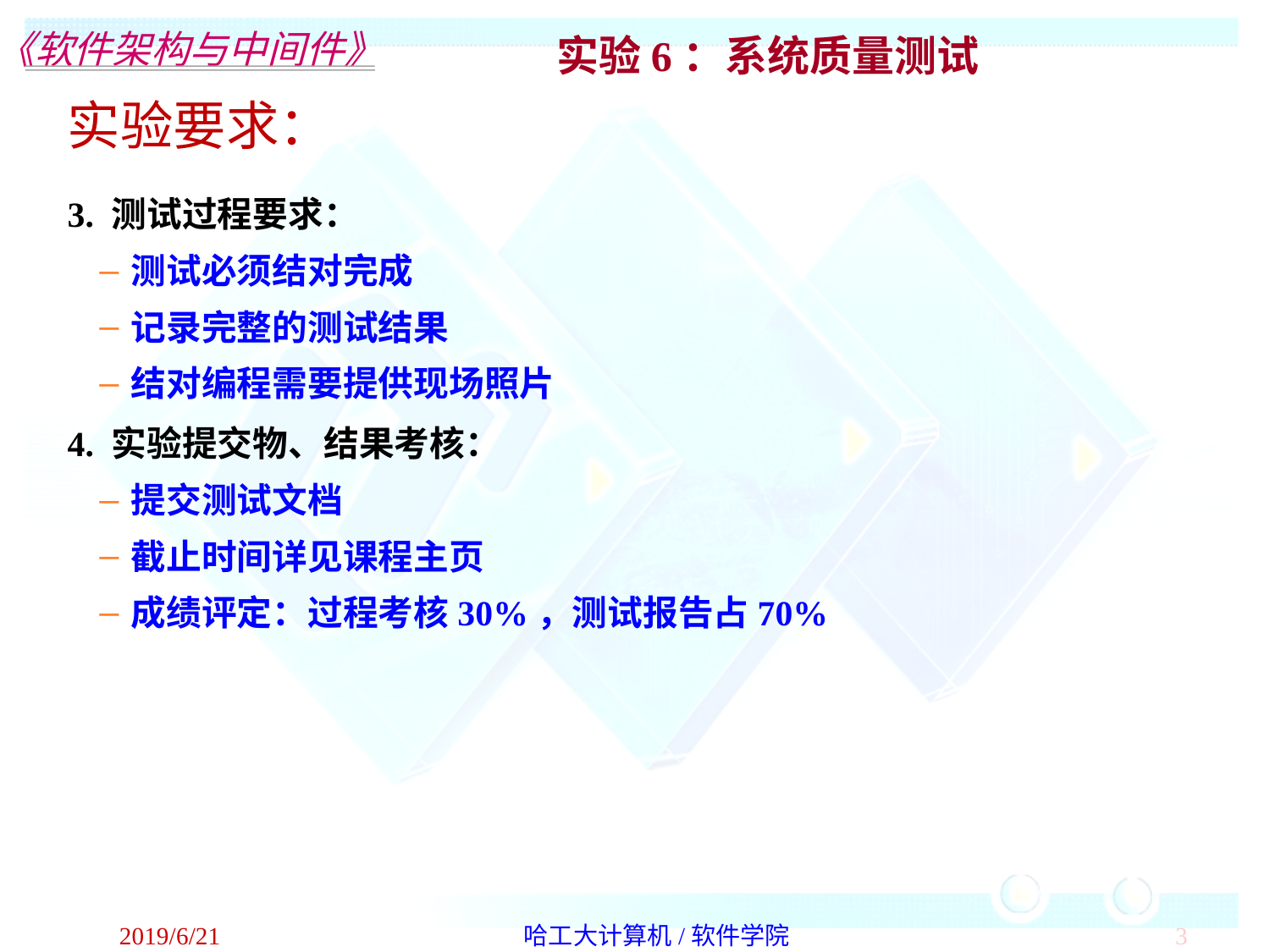

实验6：系统质量测试
实验要求：
3. 测试过程要求：
测试必须结对完成
记录完整的测试结果
结对编程需要提供现场照片
4. 实验提交物、结果考核：
提交测试文档
截止时间详见课程主页
成绩评定：过程考核30%，测试报告占70%